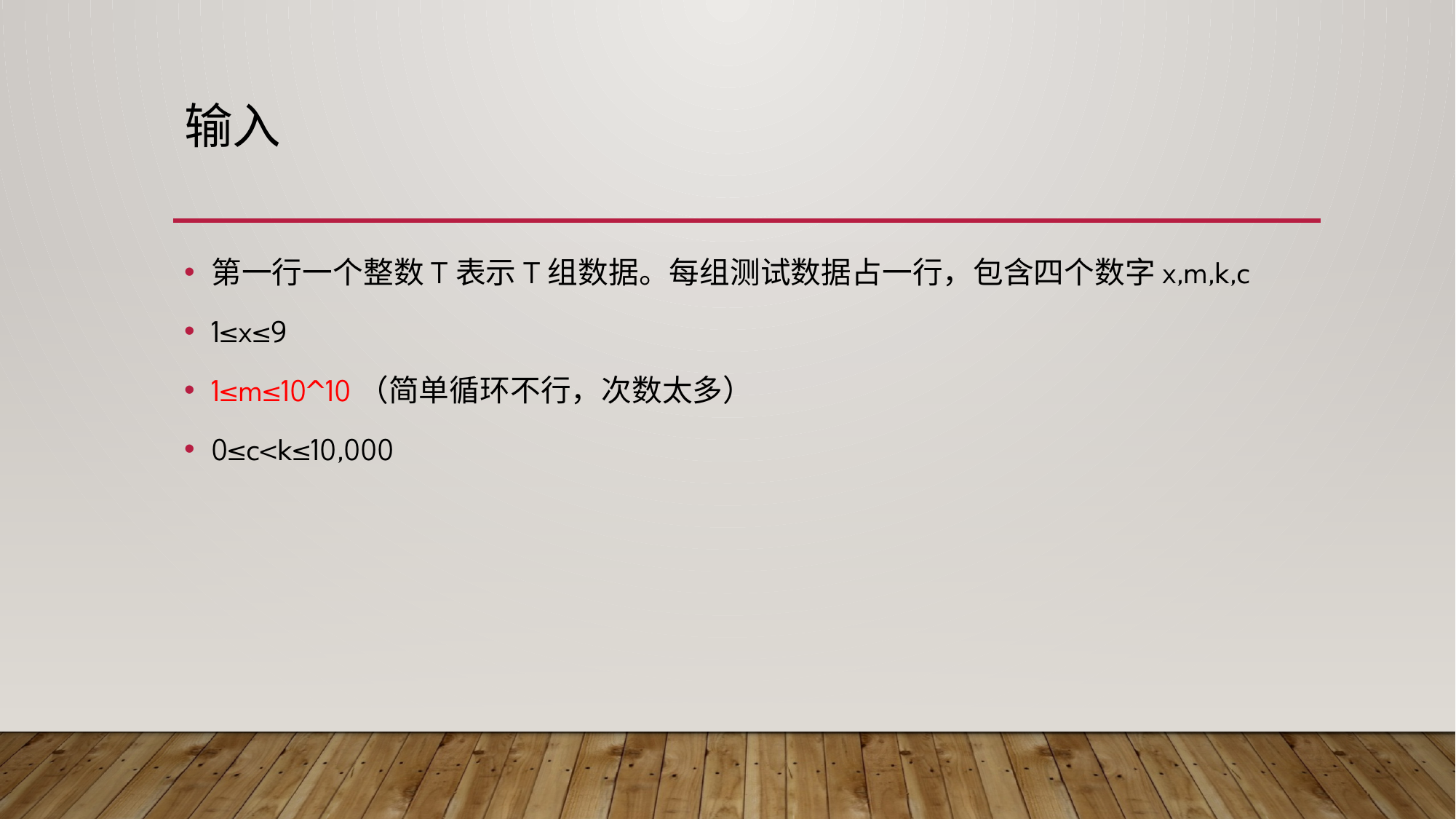

# 输入
第一行一个整数T表示T组数据。每组测试数据占一行，包含四个数字x,m,k,c
1≤x≤9
1≤m≤10^10（简单循环不行，次数太多）
0≤c<k≤10,000